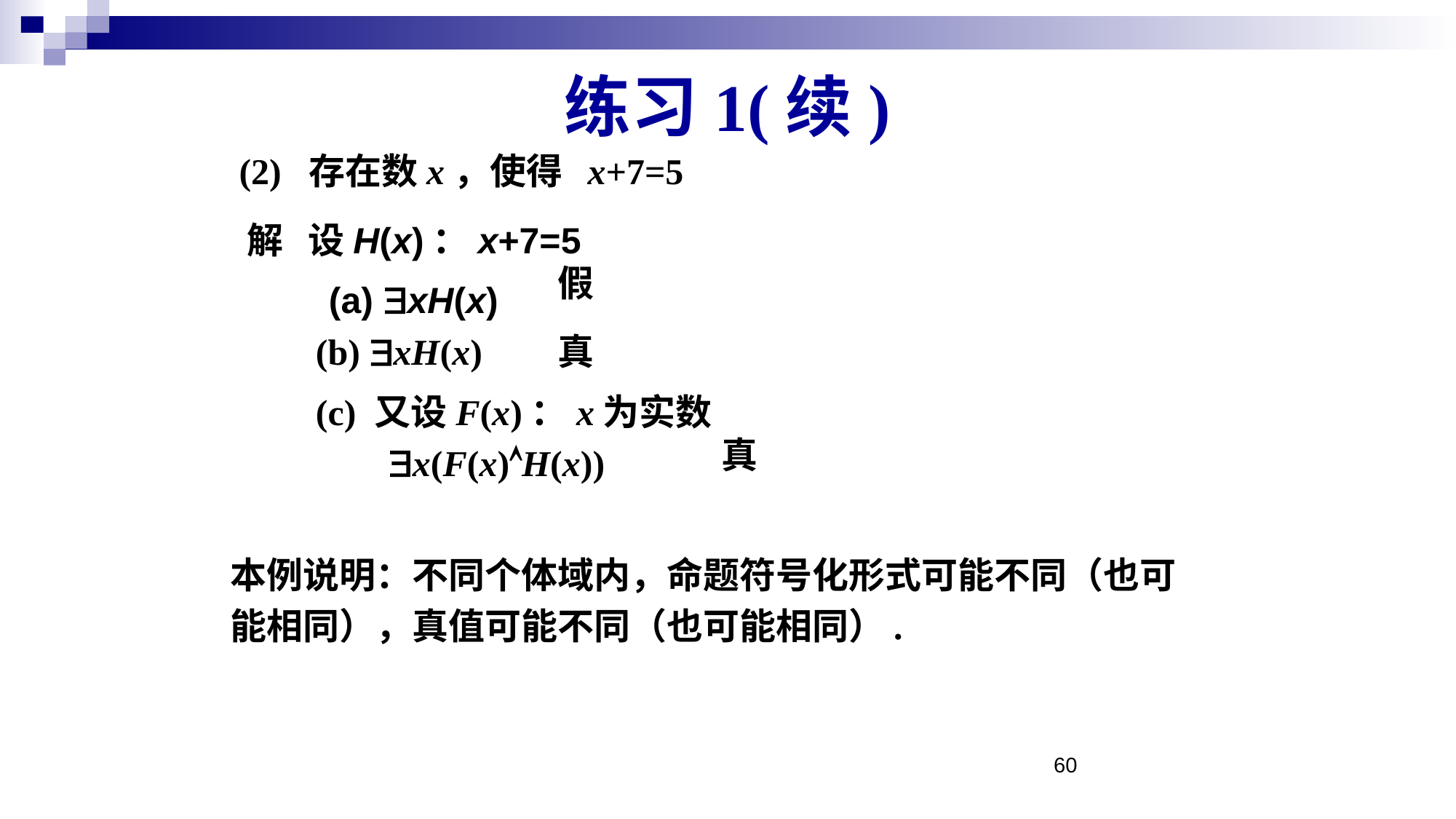

# 练习1(续)
 (2)  存在数x，使得  x+7=5
解   设H(x)：x+7=5
        (a) ∃xH(x)
假
真
(b) ∃xH(x)
(c) 又设F(x)：x为实数
        ∃x(F(x)∧H(x))
真
本例说明：不同个体域内，命题符号化形式可能不同（也可
能相同），真值可能不同（也可能相同）.
60